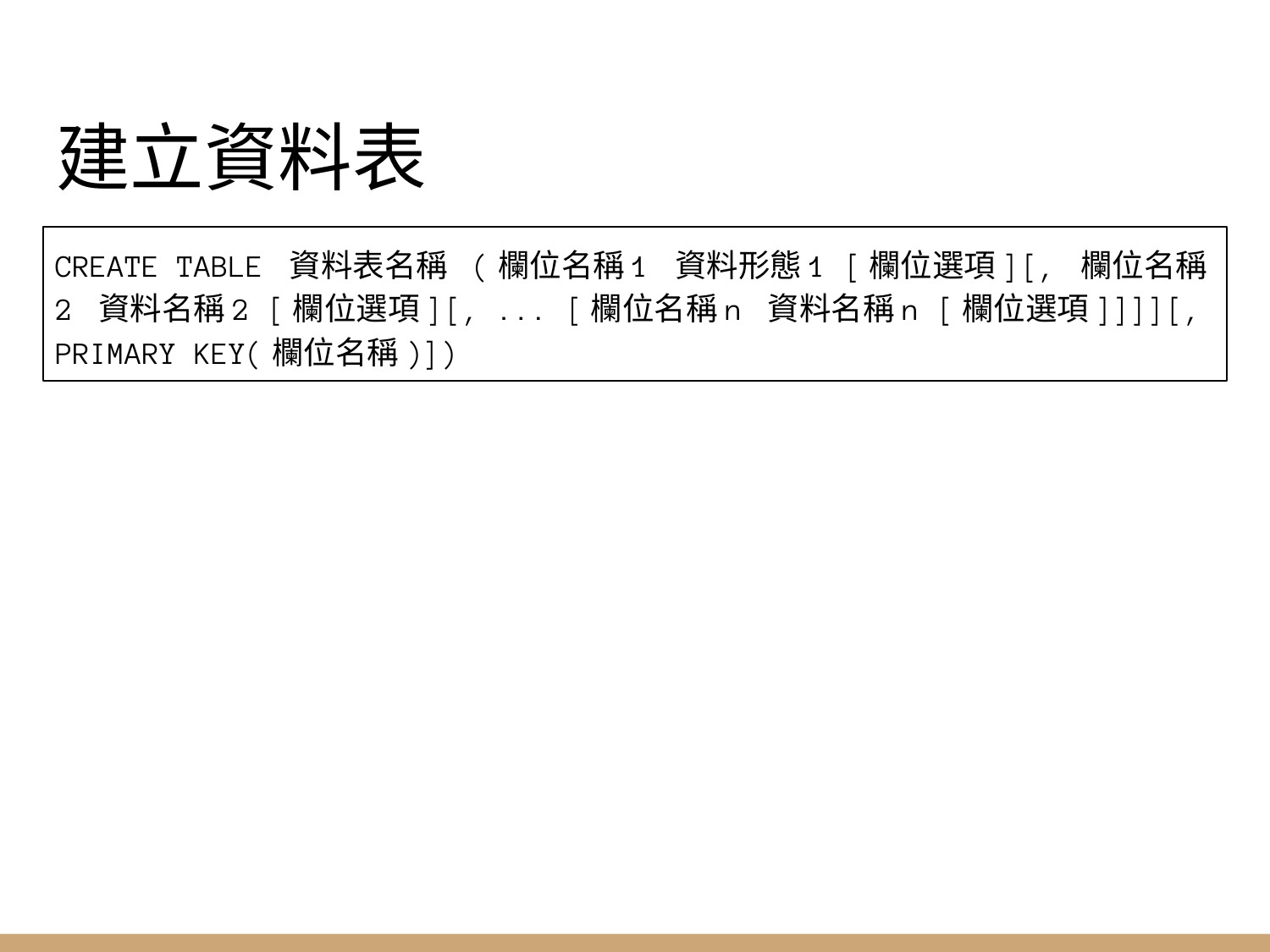

# 建立資料表
CREATE TABLE 資料表名稱 (欄位名稱1 資料形態1 [欄位選項][, 欄位名稱2 資料名稱2 [欄位選項][, ... [欄位名稱n 資料名稱n [欄位選項]]]][, PRIMARY KEY(欄位名稱)])